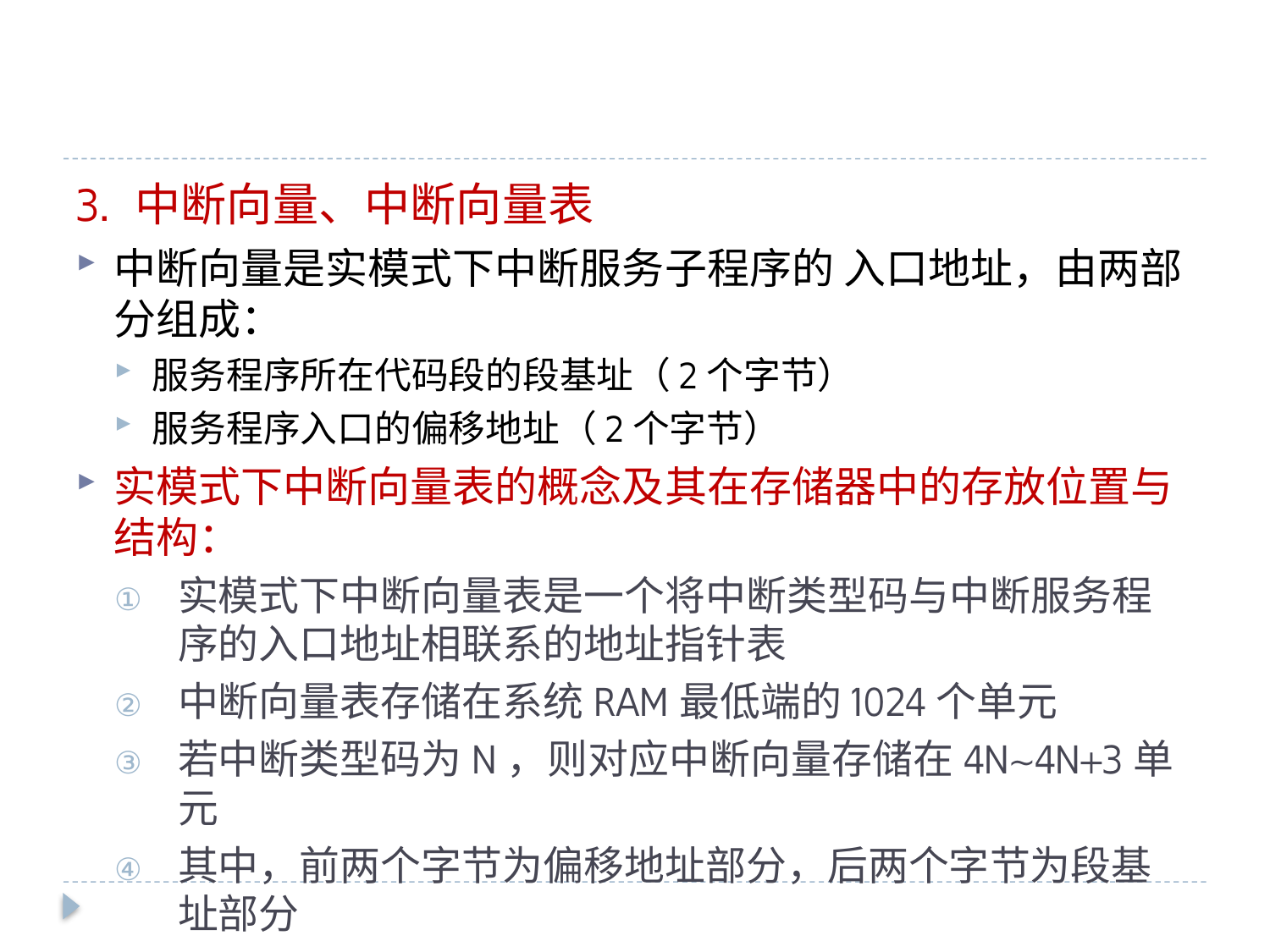

#
3. 中断向量、中断向量表
中断向量是实模式下中断服务子程序的 入口地址，由两部分组成：
服务程序所在代码段的段基址（2个字节）
服务程序入口的偏移地址（2个字节）
实模式下中断向量表的概念及其在存储器中的存放位置与结构：
实模式下中断向量表是一个将中断类型码与中断服务程序的入口地址相联系的地址指针表
中断向量表存储在系统RAM最低端的1024个单元
若中断类型码为N，则对应中断向量存储在4N~4N+3单元
其中，前两个字节为偏移地址部分，后两个字节为段基址部分